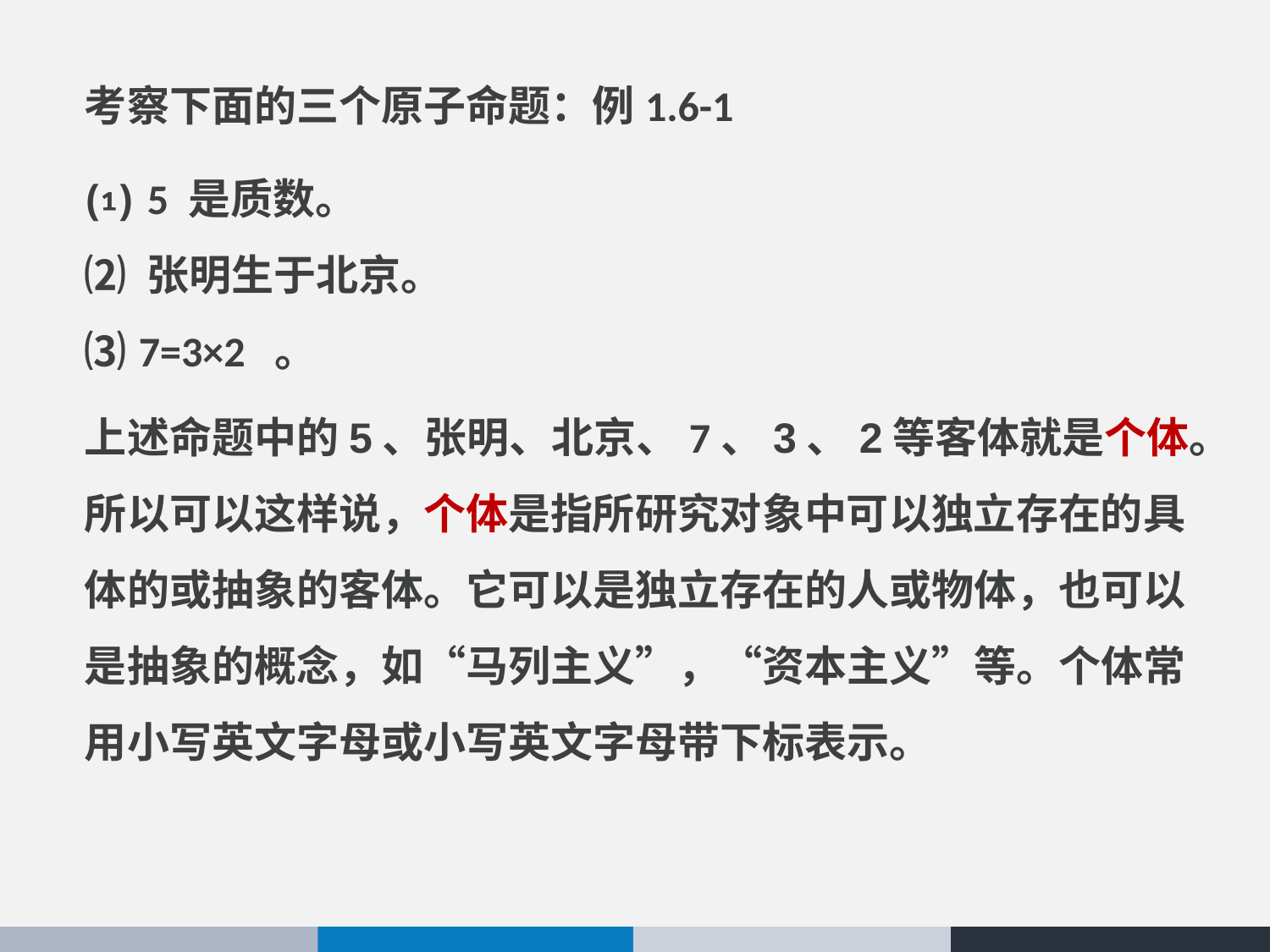

考察下面的三个原子命题：例1.6-1
⑴ 5 是质数。
⑵ 张明生于北京。
⑶ 7=3×2  。
上述命题中的5、张明、北京、7、3、2等客体就是个体。所以可以这样说，个体是指所研究对象中可以独立存在的具体的或抽象的客体。它可以是独立存在的人或物体，也可以是抽象的概念，如“马列主义”，“资本主义”等。个体常用小写英文字母或小写英文字母带下标表示。